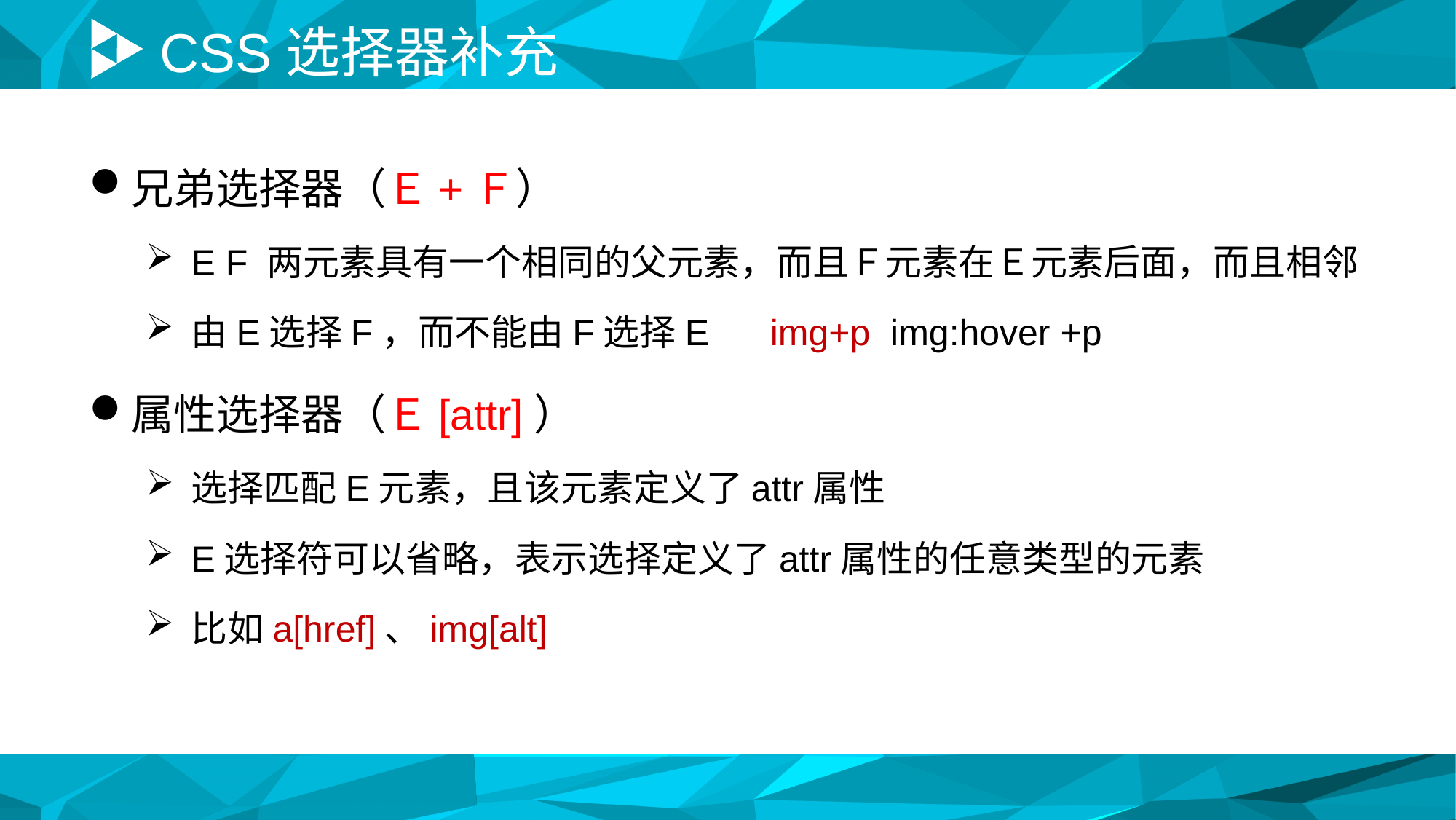

# CSS选择器补充
兄弟选择器（Ｅ+Ｆ）
E F 两元素具有一个相同的父元素，而且Ｆ元素在Ｅ元素后面，而且相邻
由E选择F，而不能由F选择E      img+p  img:hover +p
属性选择器（Ｅ[attr]）
选择匹配E元素，且该元素定义了attr属性
E选择符可以省略，表示选择定义了attr属性的任意类型的元素
比如a[href]、img[alt]